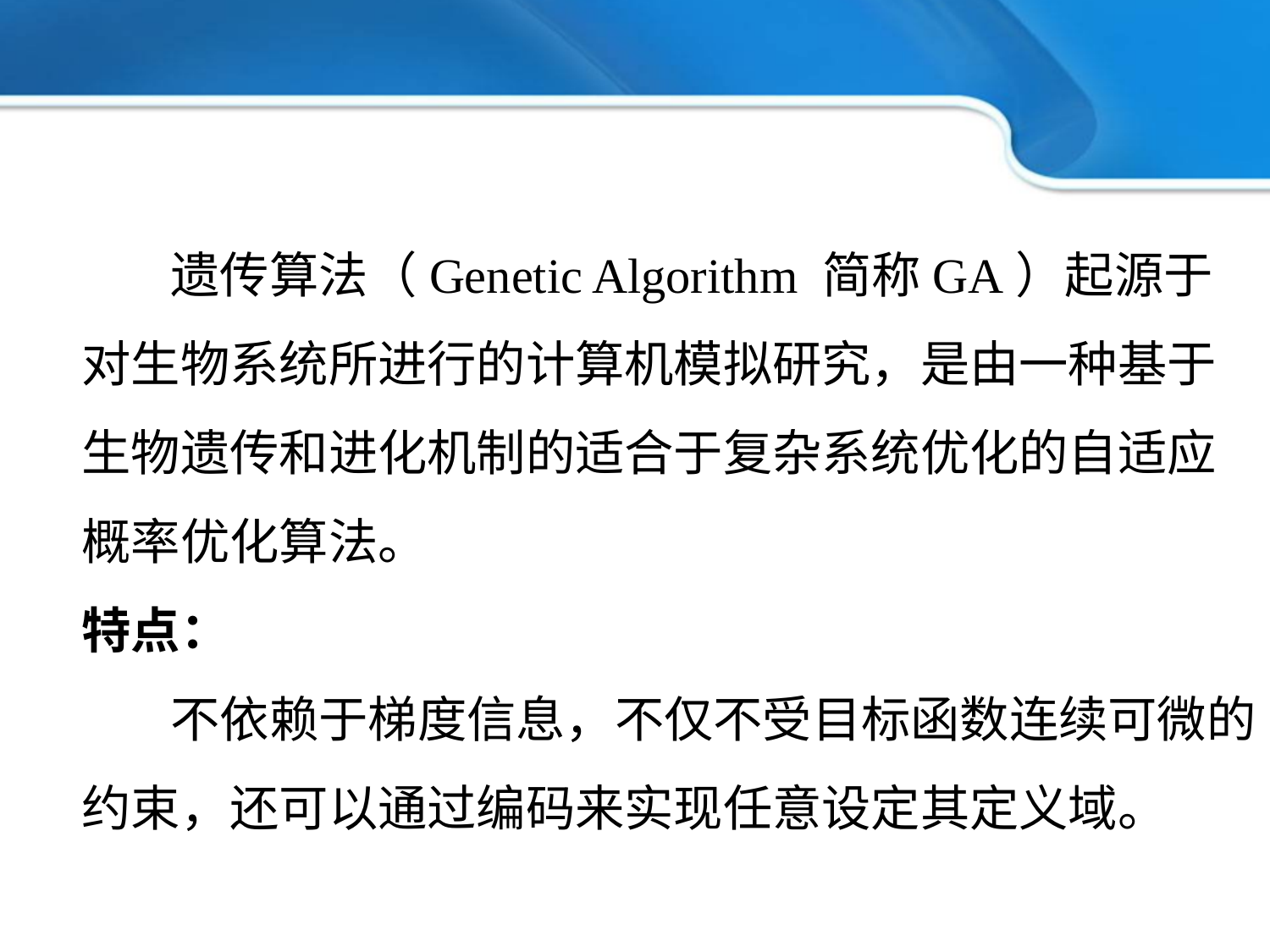

遗传算法（Genetic Algorithm 简称GA）起源于对生物系统所进行的计算机模拟研究，是由一种基于生物遗传和进化机制的适合于复杂系统优化的自适应概率优化算法。
特点：
       不依赖于梯度信息，不仅不受目标函数连续可微的约束，还可以通过编码来实现任意设定其定义域。